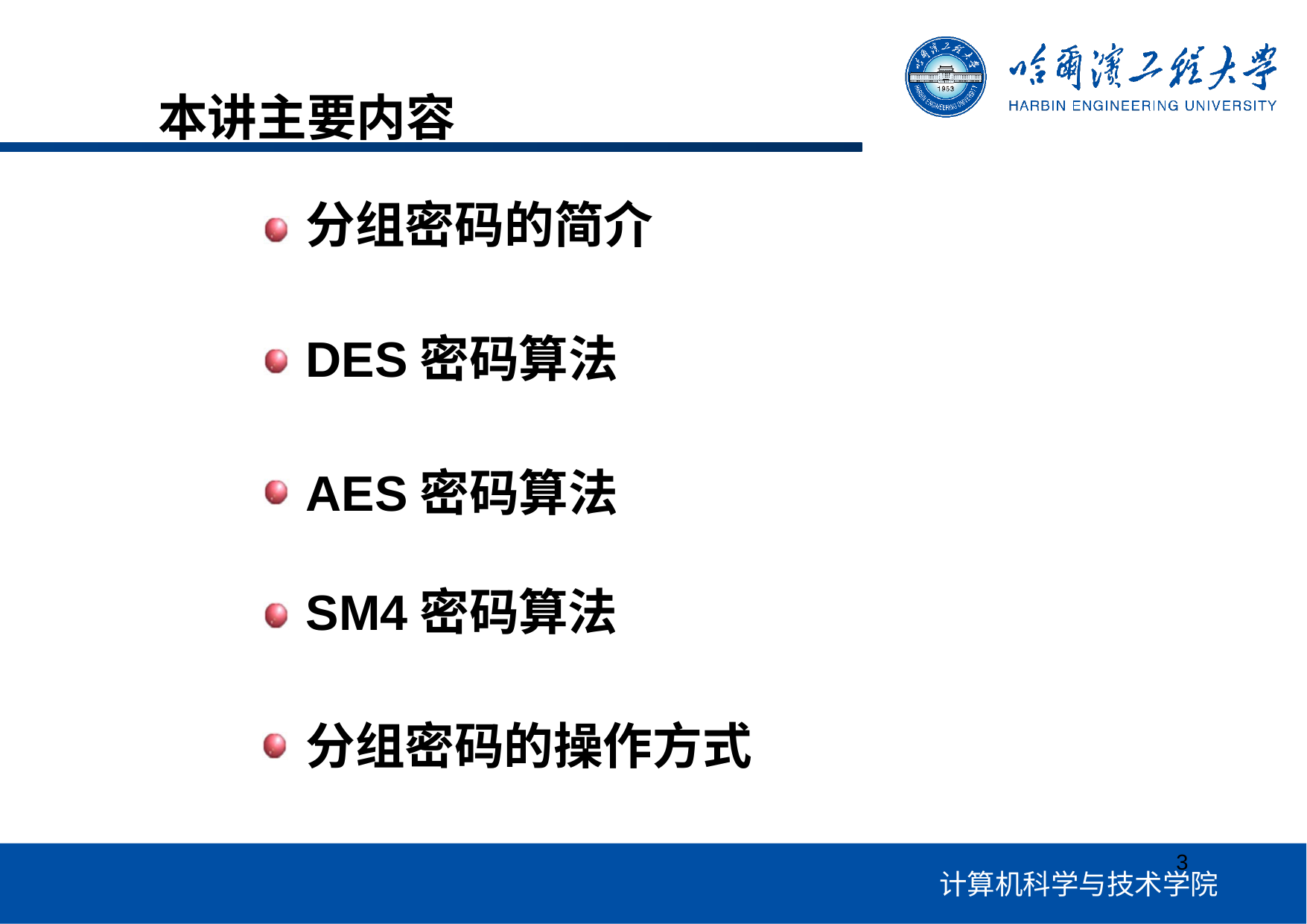

# 本讲主要内容
分组密码的简介

DES密码算法

AES密码算法

SM4密码算法

分组密码的操作方式

3